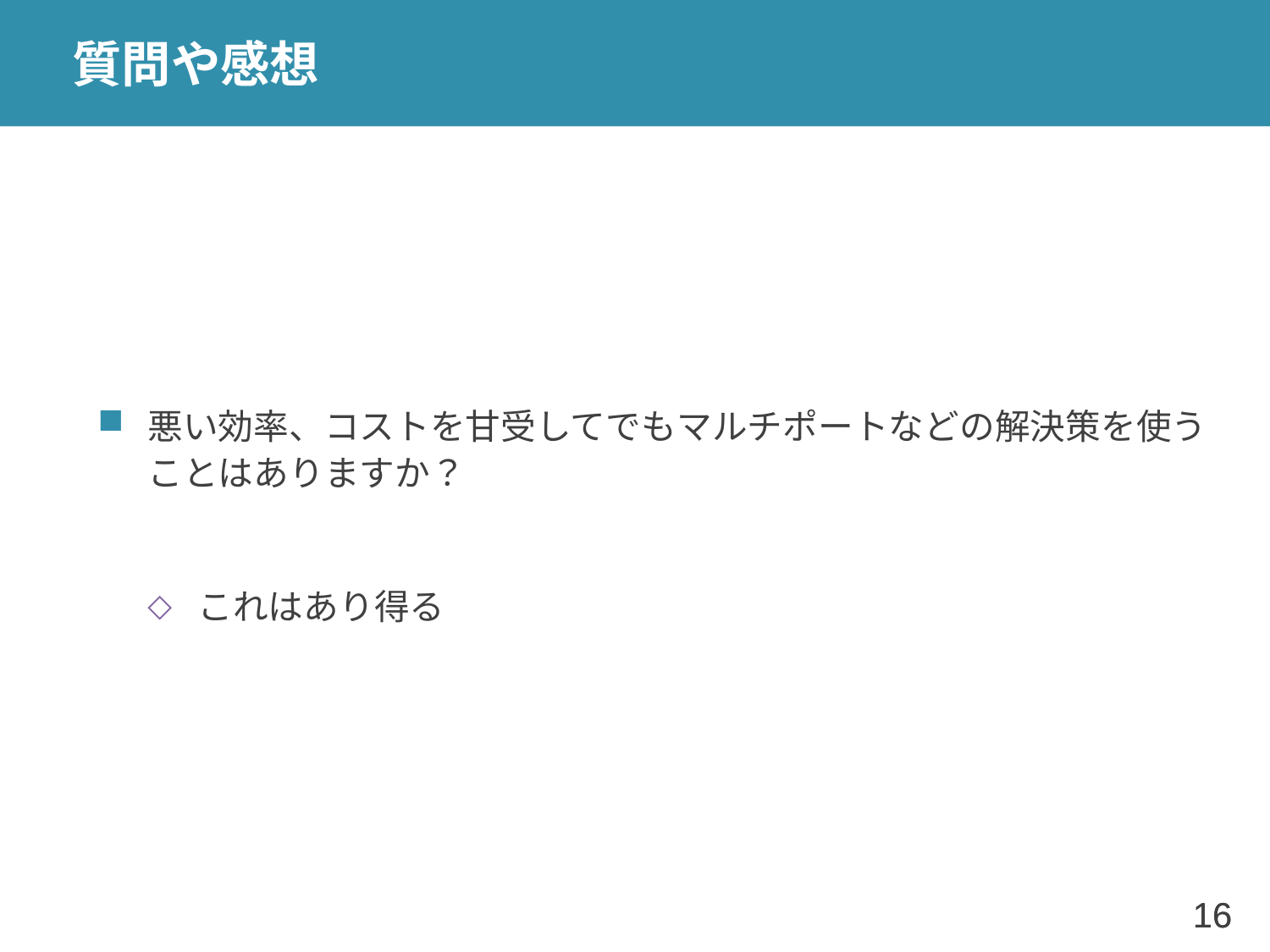

# 質問や感想
悪い効率、コストを甘受してでもマルチポートなどの解決策を使うことはありますか？

これはあり得る